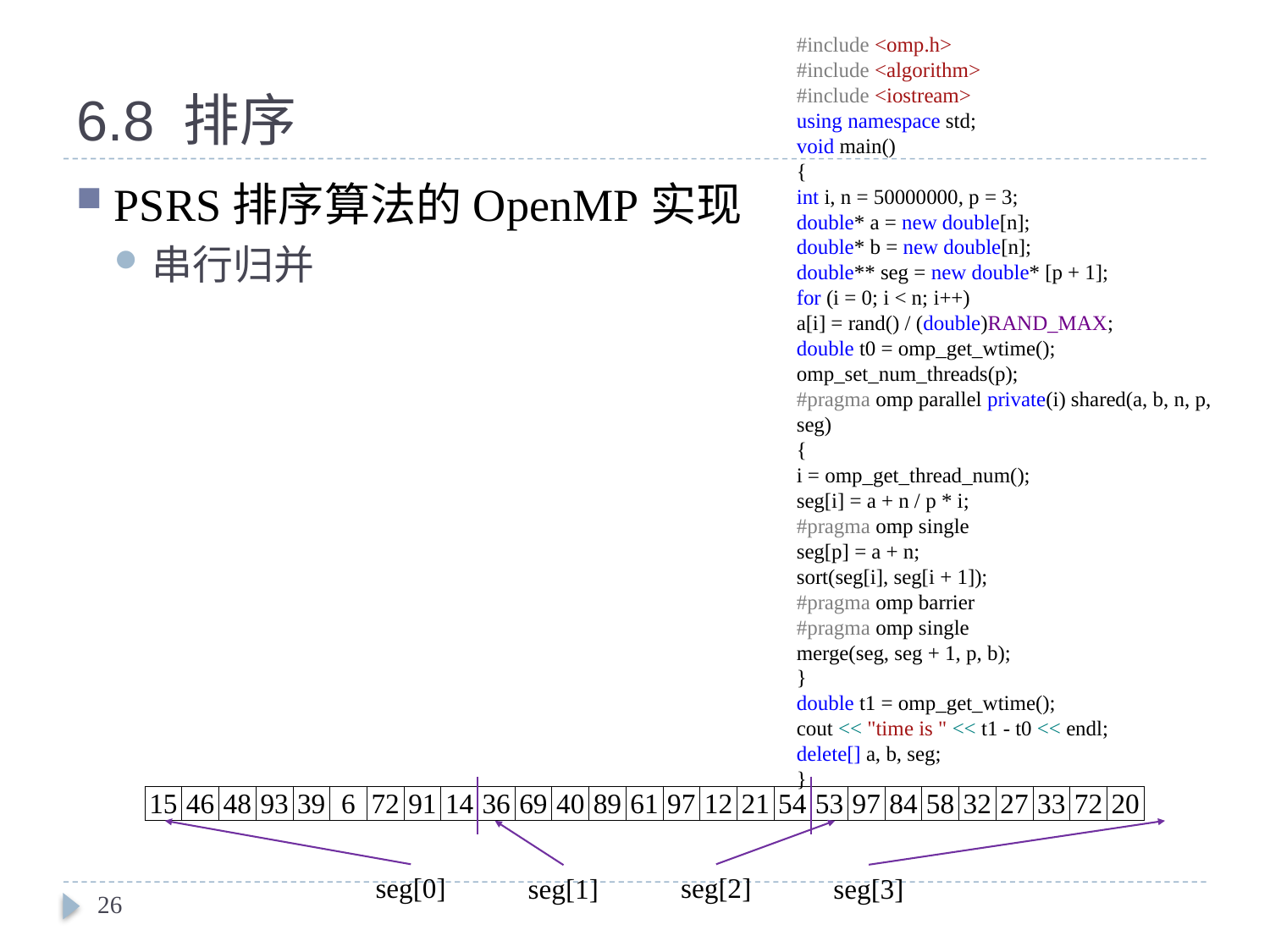

# 6.8 排序
#include <omp.h>
#include <algorithm>
#include <iostream>
using namespace std;
void main()
{
int i, n = 50000000, p = 3;
double* a = new double[n];
double* b = new double[n];
double** seg = new double* [p + 1];
for (i = 0; i < n; i++)
a[i] = rand() / (double)RAND_MAX;
double t0 = omp_get_wtime();
omp_set_num_threads(p);
#pragma omp parallel private(i) shared(a, b, n, p, seg)
{
i = omp_get_thread_num();
seg[i] = a + n / p * i;
#pragma omp single
seg[p] = a + n;
sort(seg[i], seg[i + 1]);
#pragma omp barrier
#pragma omp single
merge(seg, seg + 1, p, b);
}
double t1 = omp_get_wtime();
cout << "time is " << t1 - t0 << endl;
delete[] a, b, seg;
}
PSRS排序算法的OpenMP实现
串行归并
| 15 | 46 | 48 | 93 | 39 | 6 | 72 | 91 | 14 | 36 | 69 | 40 | 89 | 61 | 97 | 12 | 21 | 54 | 53 | 97 | 84 | 58 | 32 | 27 | 33 | 72 | 20 |
| --- | --- | --- | --- | --- | --- | --- | --- | --- | --- | --- | --- | --- | --- | --- | --- | --- | --- | --- | --- | --- | --- | --- | --- | --- | --- | --- |
seg[0]
seg[2]
seg[3]
seg[1]
26